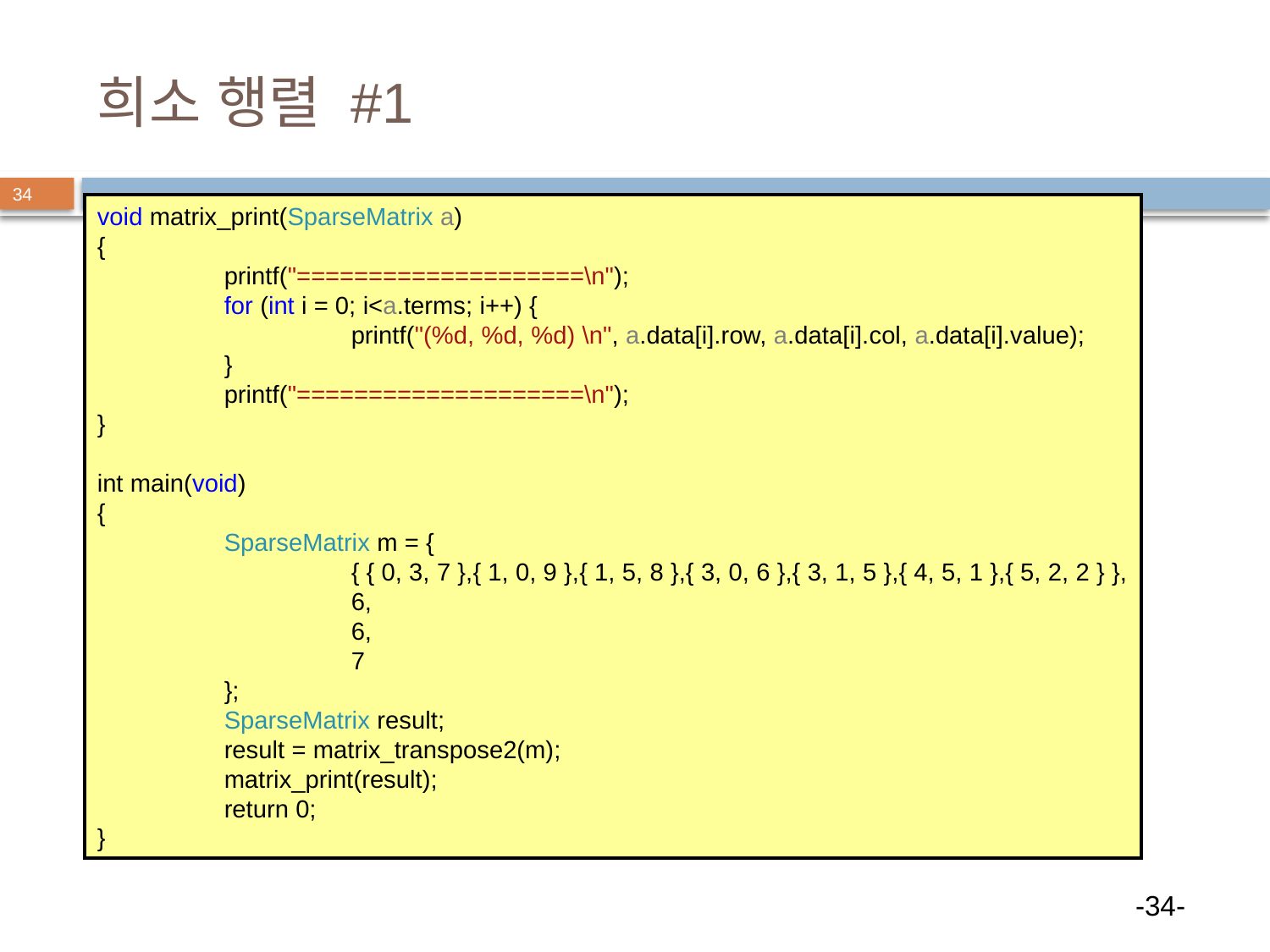

# 희소 행렬 #1
34
void matrix_print(SparseMatrix a)
{
	printf("====================\n");
	for (int i = 0; i<a.terms; i++) {
		printf("(%d, %d, %d) \n", a.data[i].row, a.data[i].col, a.data[i].value);
	}
	printf("====================\n");
}

int main(void)
{
	SparseMatrix m = {
		{ { 0, 3, 7 },{ 1, 0, 9 },{ 1, 5, 8 },{ 3, 0, 6 },{ 3, 1, 5 },{ 4, 5, 1 },{ 5, 2, 2 } },
		6,
		6,
		7
	};
	SparseMatrix result;
	result = matrix_transpose2(m);
	matrix_print(result);
	return 0;
}